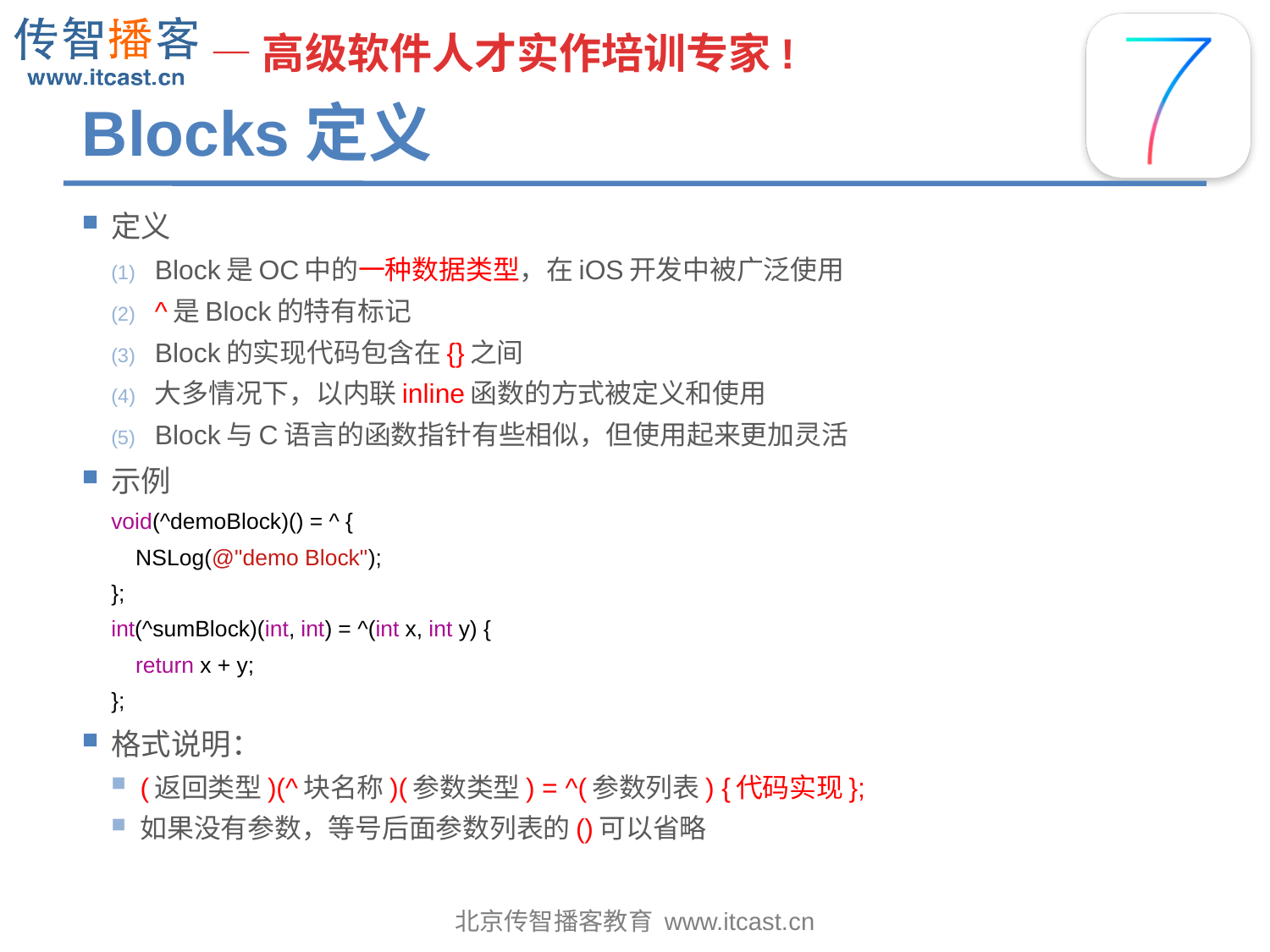

# Blocks定义
定义
Block是OC中的一种数据类型，在iOS开发中被广泛使用
^是Block的特有标记
Block的实现代码包含在{}之间
大多情况下，以内联inline函数的方式被定义和使用
Block与C语言的函数指针有些相似，但使用起来更加灵活
示例
void(^demoBlock)() = ^ {
    NSLog(@"demo Block");
};
int(^sumBlock)(int, int) = ^(int x, int y) {
    return x + y;
};
格式说明：
(返回类型)(^块名称)(参数类型) = ^(参数列表) {代码实现};
如果没有参数，等号后面参数列表的()可以省略